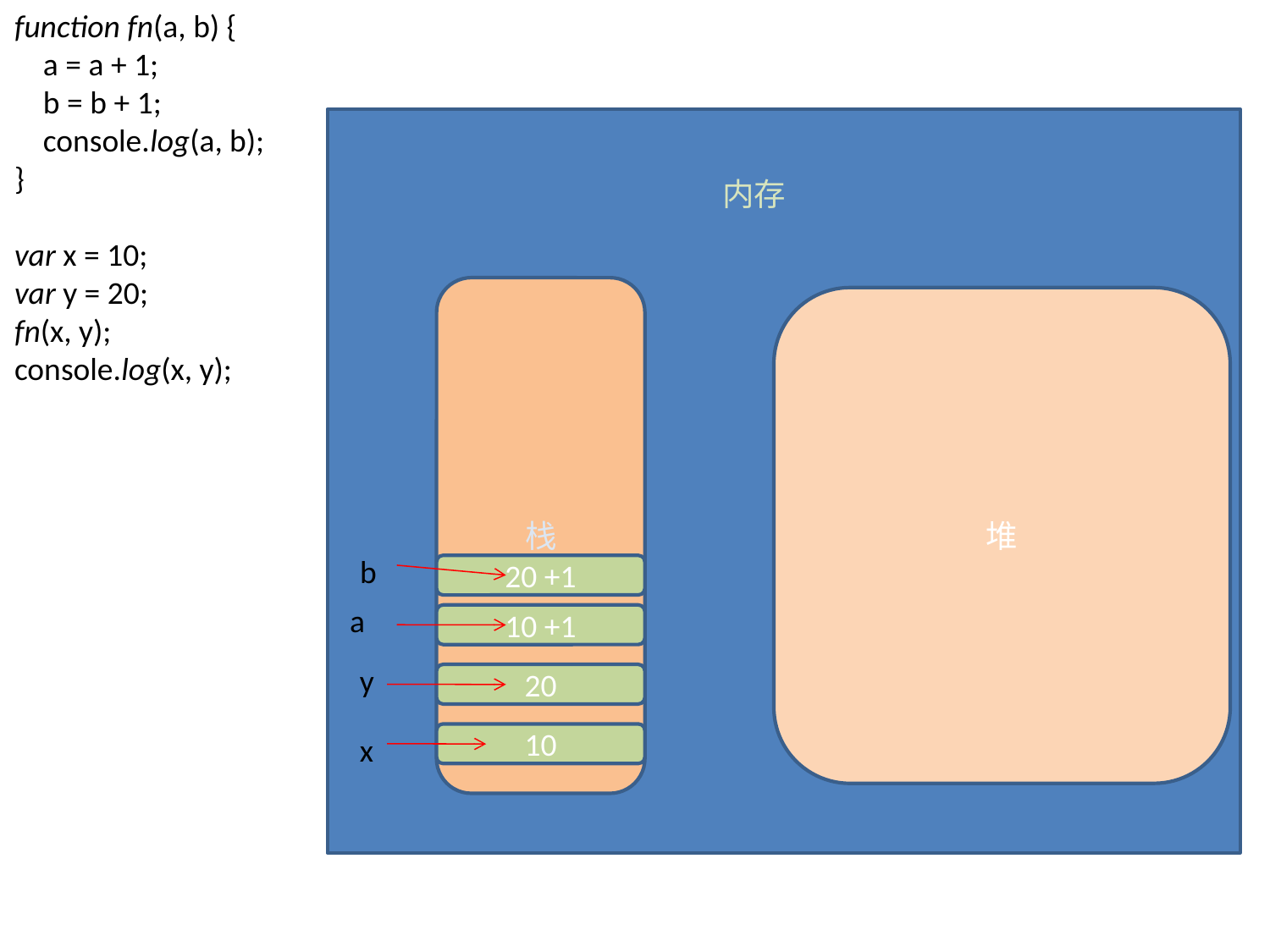

function fn(a, b) {
    a = a + 1;
    b = b + 1;
    console.log(a, b);
}
var x = 10;
var y = 20;
fn(x, y);
console.log(x, y);

内存
栈
堆
b
20 +1
a
10 +1
y
20
x
10